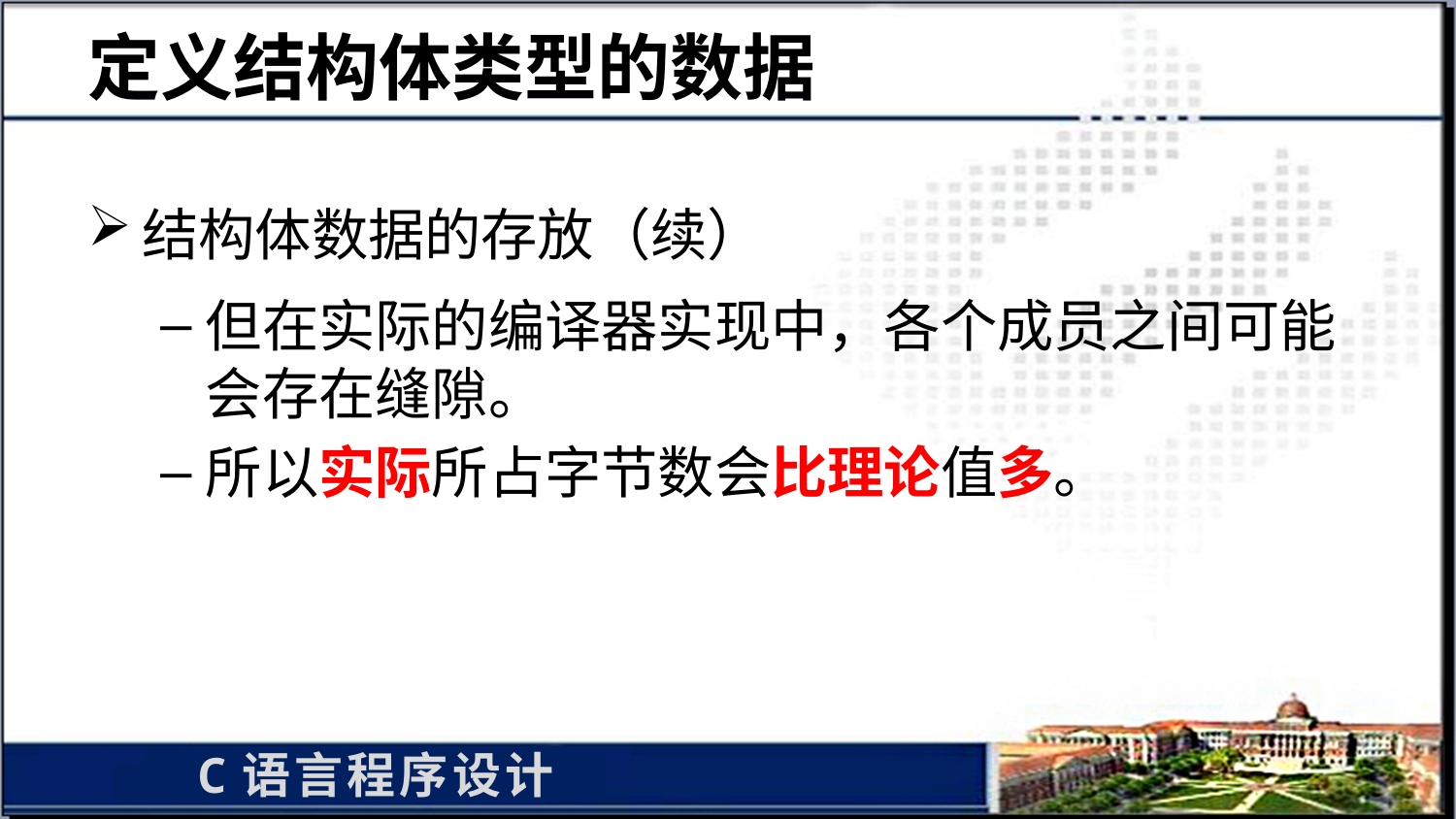

# 定义结构体类型的数据
结构体数据的存放（续）
但在实际的编译器实现中，各个成员之间可能会存在缝隙。
所以实际所占字节数会比理论值多。